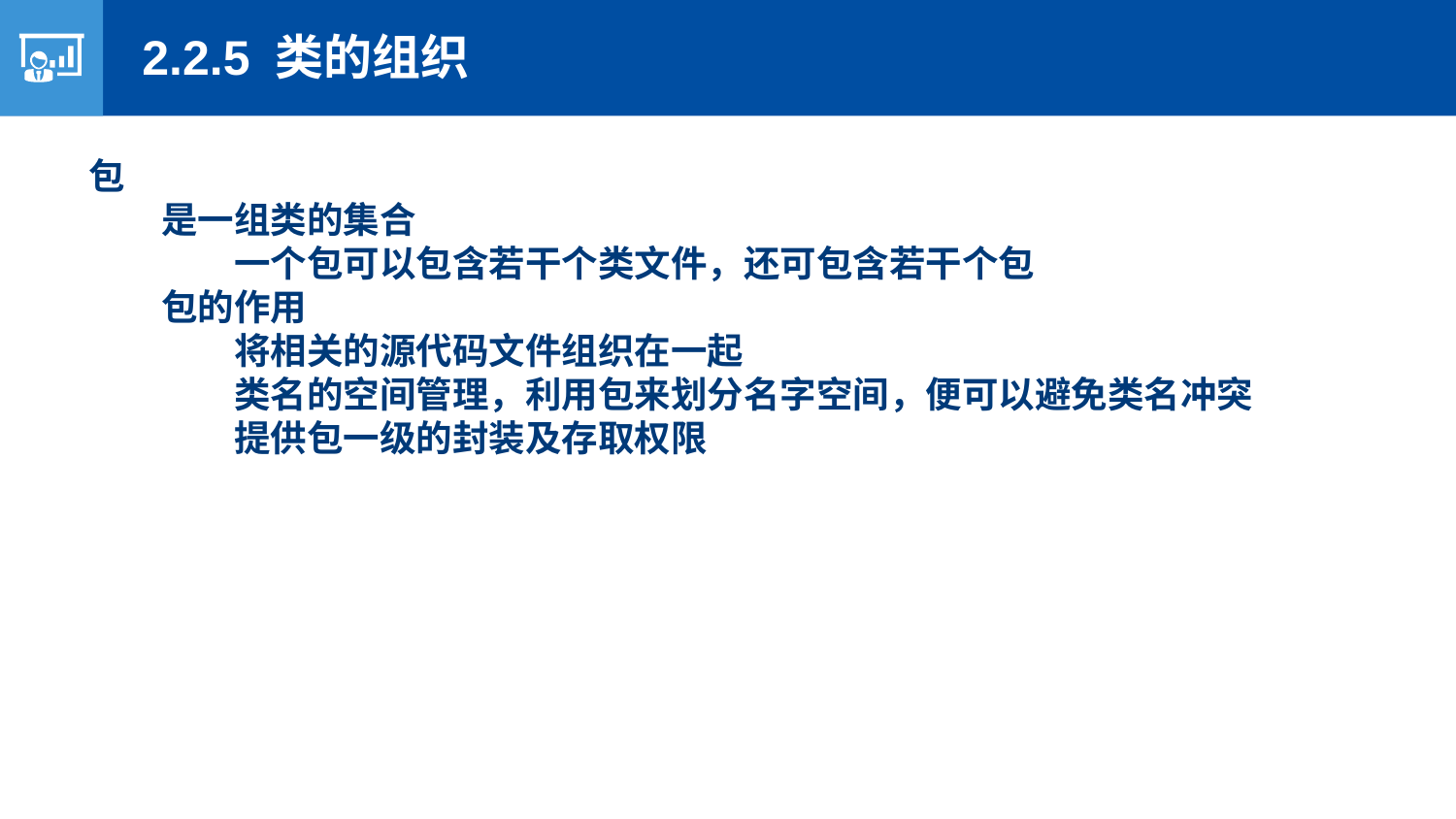

2.2.5 类的组织
包
是一组类的集合
一个包可以包含若干个类文件，还可包含若干个包
包的作用
将相关的源代码文件组织在一起
类名的空间管理，利用包来划分名字空间，便可以避免类名冲突
提供包一级的封装及存取权限